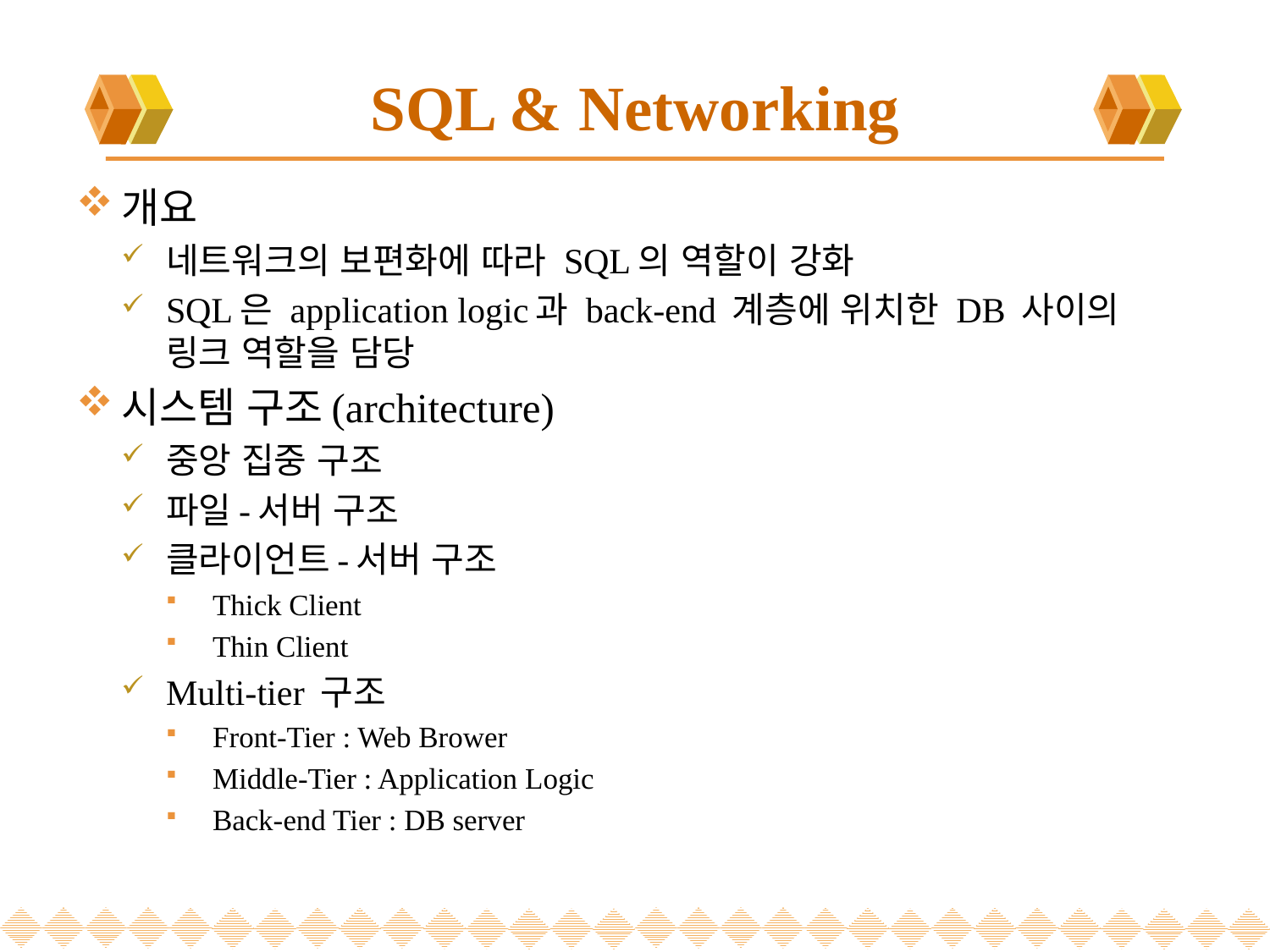

# SQL & Networking
개요
네트워크의 보편화에 따라 SQL의 역할이 강화
SQL은 application logic과 back-end 계층에 위치한 DB 사이의 링크 역할을 담당
시스템 구조(architecture)
중앙 집중 구조
파일-서버 구조
클라이언트-서버 구조
Thick Client
Thin Client
Multi-tier 구조
Front-Tier : Web Brower
Middle-Tier : Application Logic
Back-end Tier : DB server